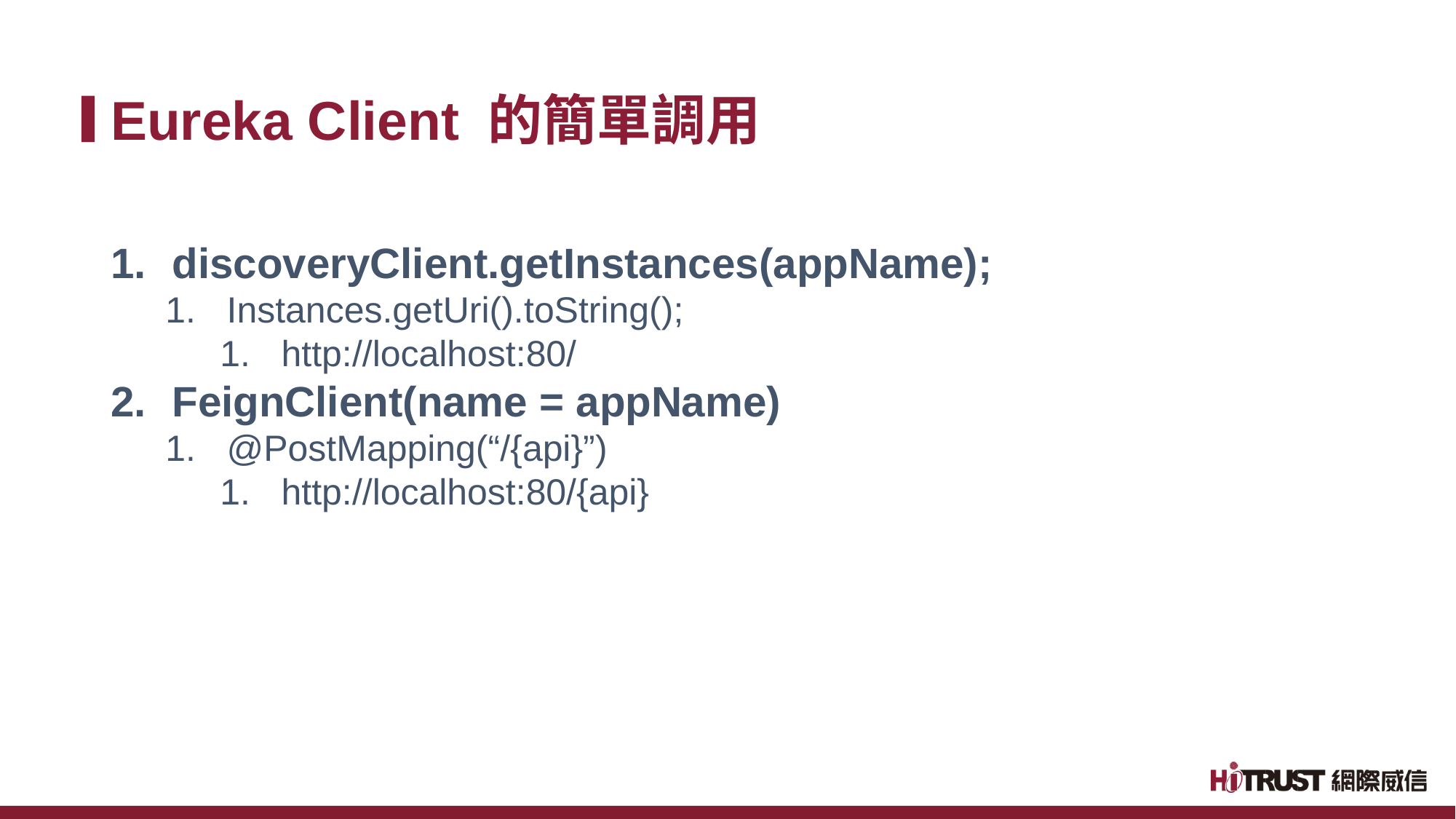

Eureka Client 的簡單調用

discoveryClient.getInstances(appName);
Instances.getUri().toString();
http://localhost:80/
FeignClient(name = appName)
@PostMapping(“/{api}”)
http://localhost:80/{api}